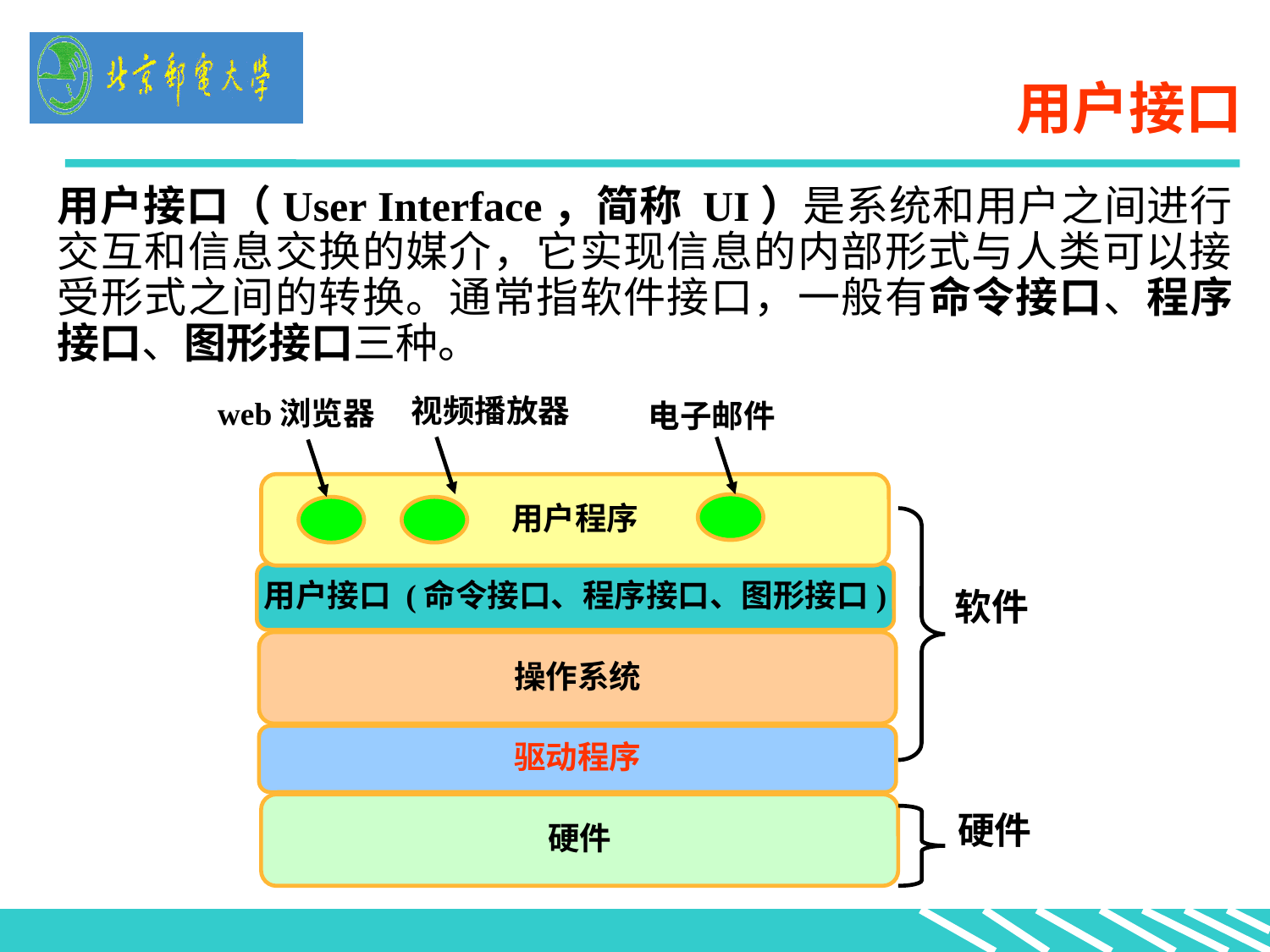

# 用户接口
用户接口（User Interface，简称 UI）是系统和用户之间进行交互和信息交换的媒介，它实现信息的内部形式与人类可以接受形式之间的转换。通常指软件接口，一般有命令接口、程序接口、图形接口三种。
视频播放器
web浏览器
电子邮件

用户程序

用户接口 (命令接口、程序接口、图形接口)
软件
操作系统
驱动程序
硬件

硬件